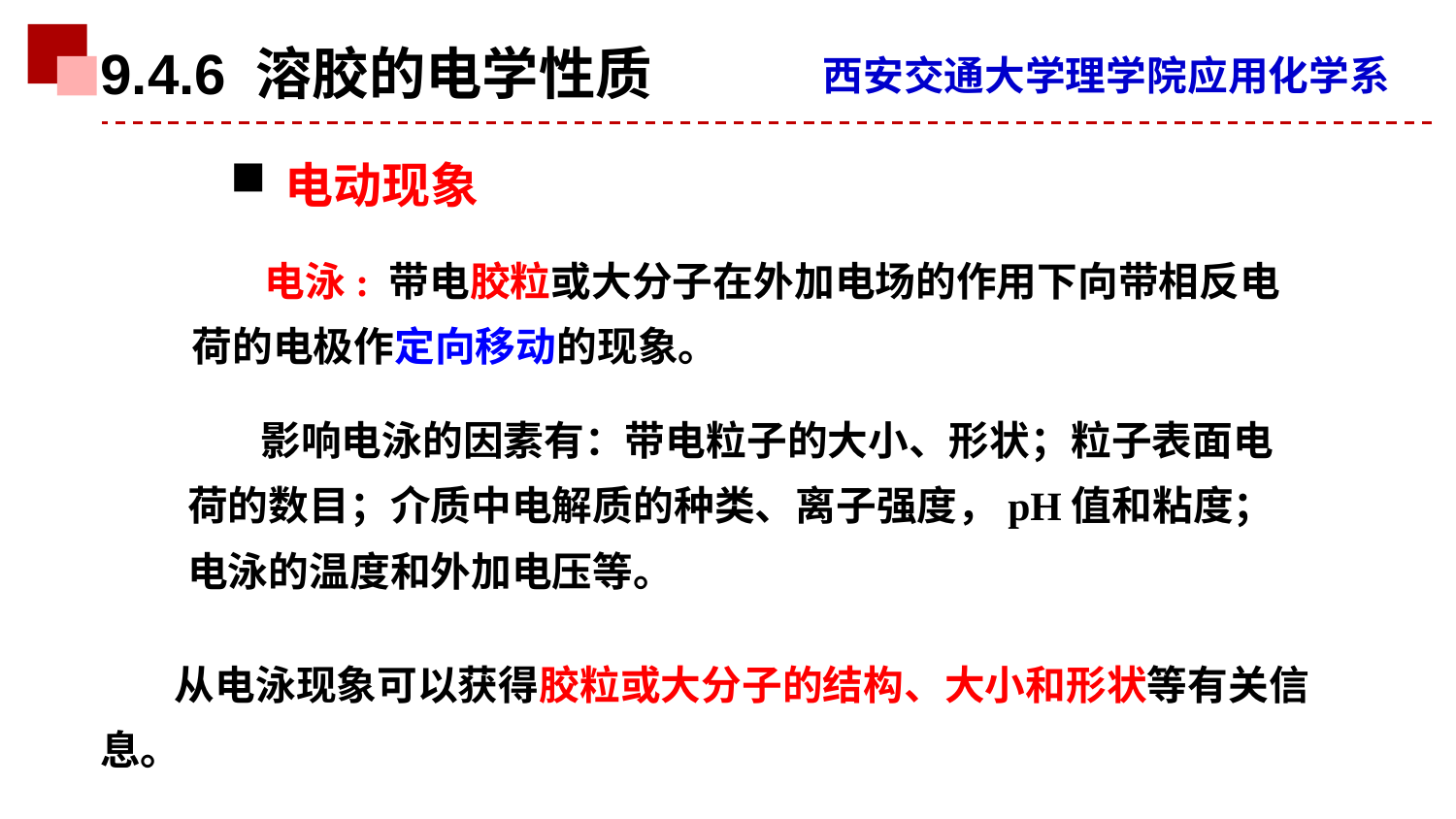

9.4.6 溶胶的电学性质
电动现象
电泳: 带电胶粒或大分子在外加电场的作用下向带相反电荷的电极作定向移动的现象。
影响电泳的因素有：带电粒子的大小、形状；粒子表面电荷的数目；介质中电解质的种类、离子强度，pH值和粘度；电泳的温度和外加电压等。
       从电泳现象可以获得胶粒或大分子的结构、大小和形状等有关信息。